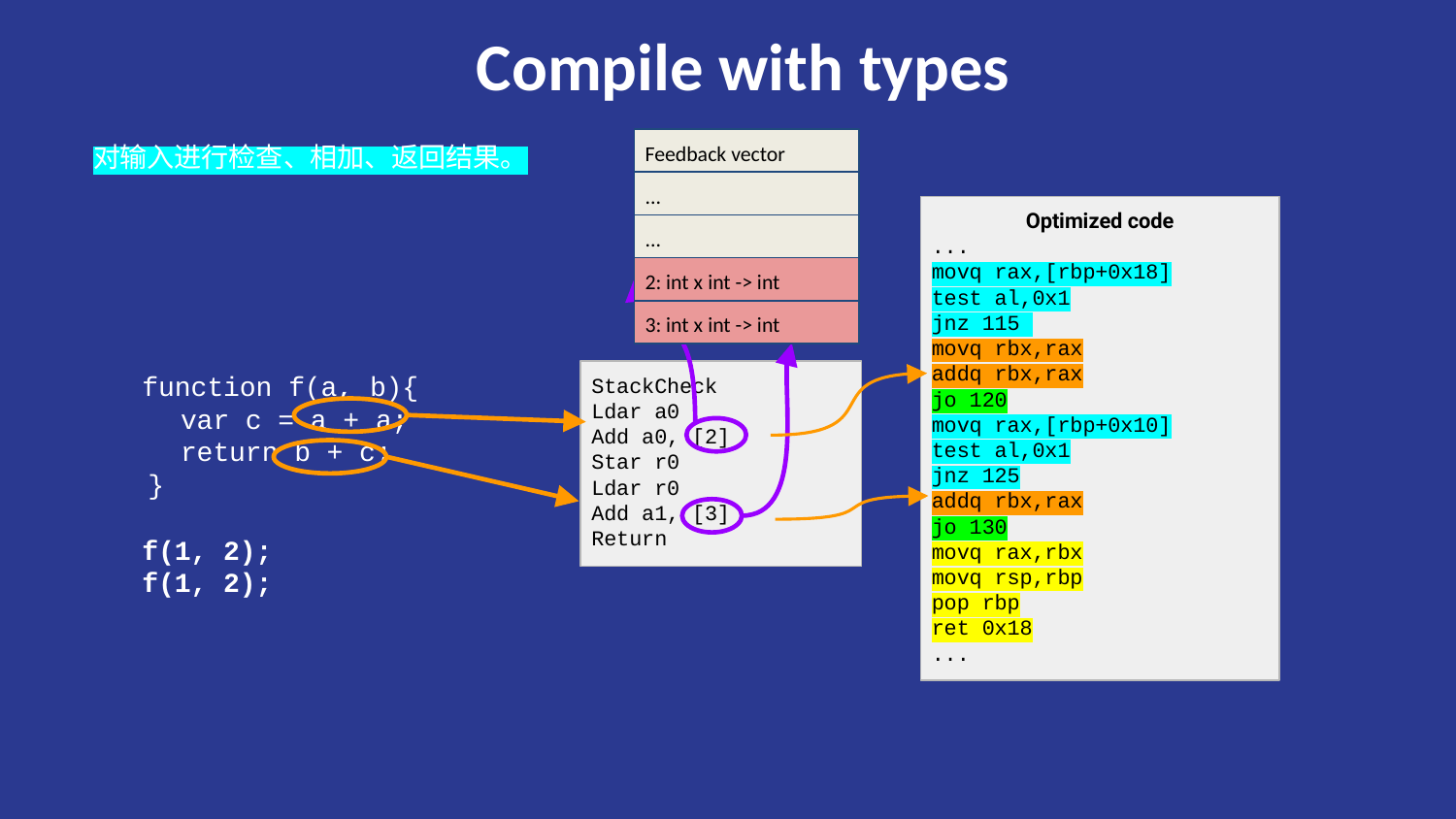

# Compile with types
对输入进行检查、相加、返回结果。

   function f(a, b){
  var c = a + a;
  return b + c;
}

   f(1, 2);
   f(1, 2);
Feedback vector
...
Optimized code
...
movq rax,[rbp+0x18]
test al,0x1
jnz 115
movq rbx,rax
addq rbx,rax
jo 120
movq rax,[rbp+0x10]
test al,0x1
jnz 125
addq rbx,rax
jo 130
movq rax,rbx
movq rsp,rbp
pop rbp
ret 0x18
...

...
2: int x int -> int
3: int x int -> int
StackCheck
Ldar a0
Add a0, [2]
Star r0
Ldar r0
Add a1, [3]
Return